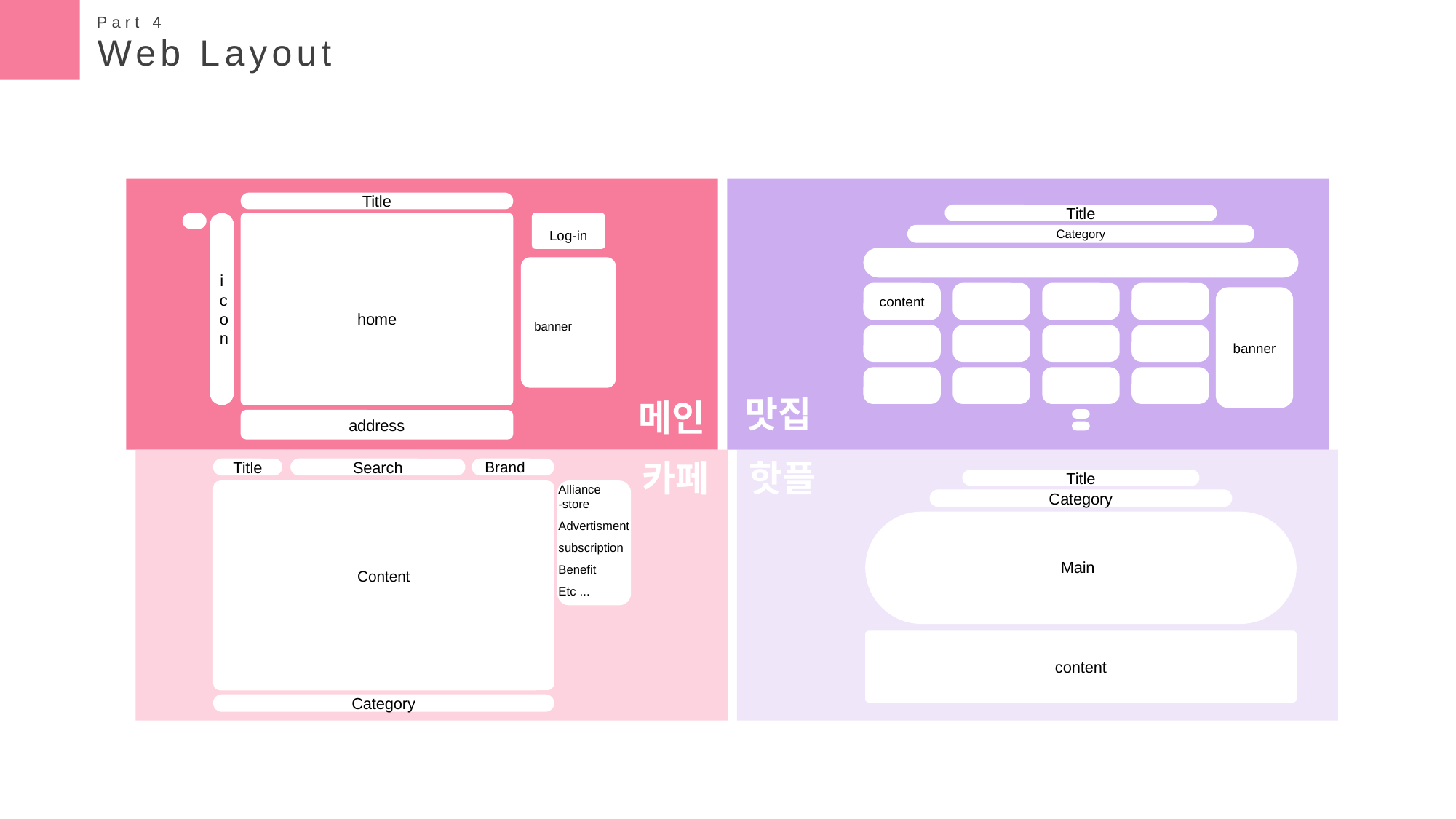

Part 4
Web Layout

Title

icon

home
Log-in

banner
address

맛집
메인

카페
핫플

Title
Category

content

banner

Search
Brand
Title
Content

Category

Alliance
-store
Advertisment
subscription
Benefit
Etc ...

Title
Category

Main
content